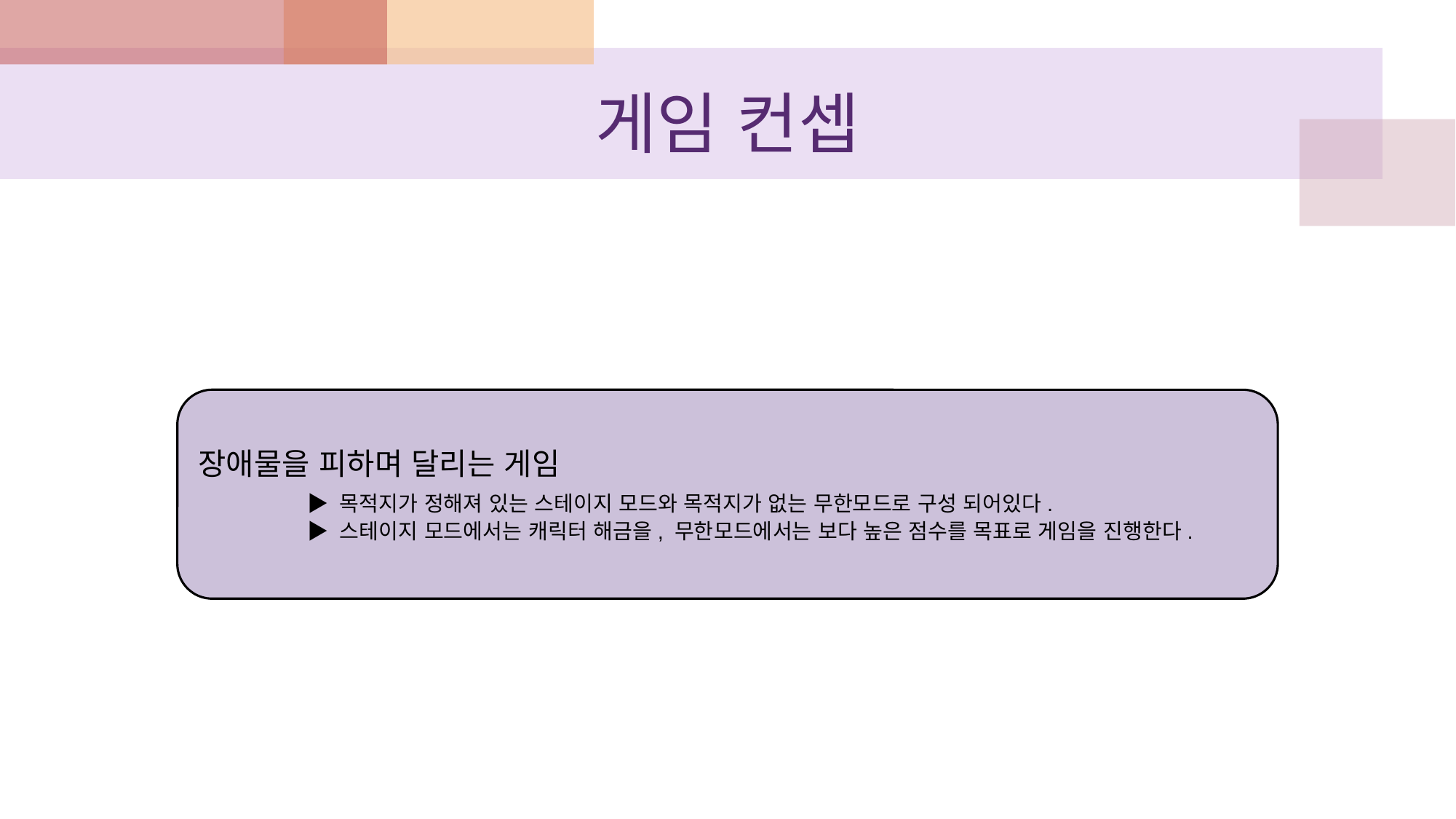

# 게임 컨셉
장애물을 피하며 달리는 게임
	▶ 목적지가 정해져 있는 스테이지 모드와 목적지가 없는 무한모드로 구성 되어있다.
	▶ 스테이지 모드에서는 캐릭터 해금을, 무한모드에서는 보다 높은 점수를 목표로 게임을 진행한다.